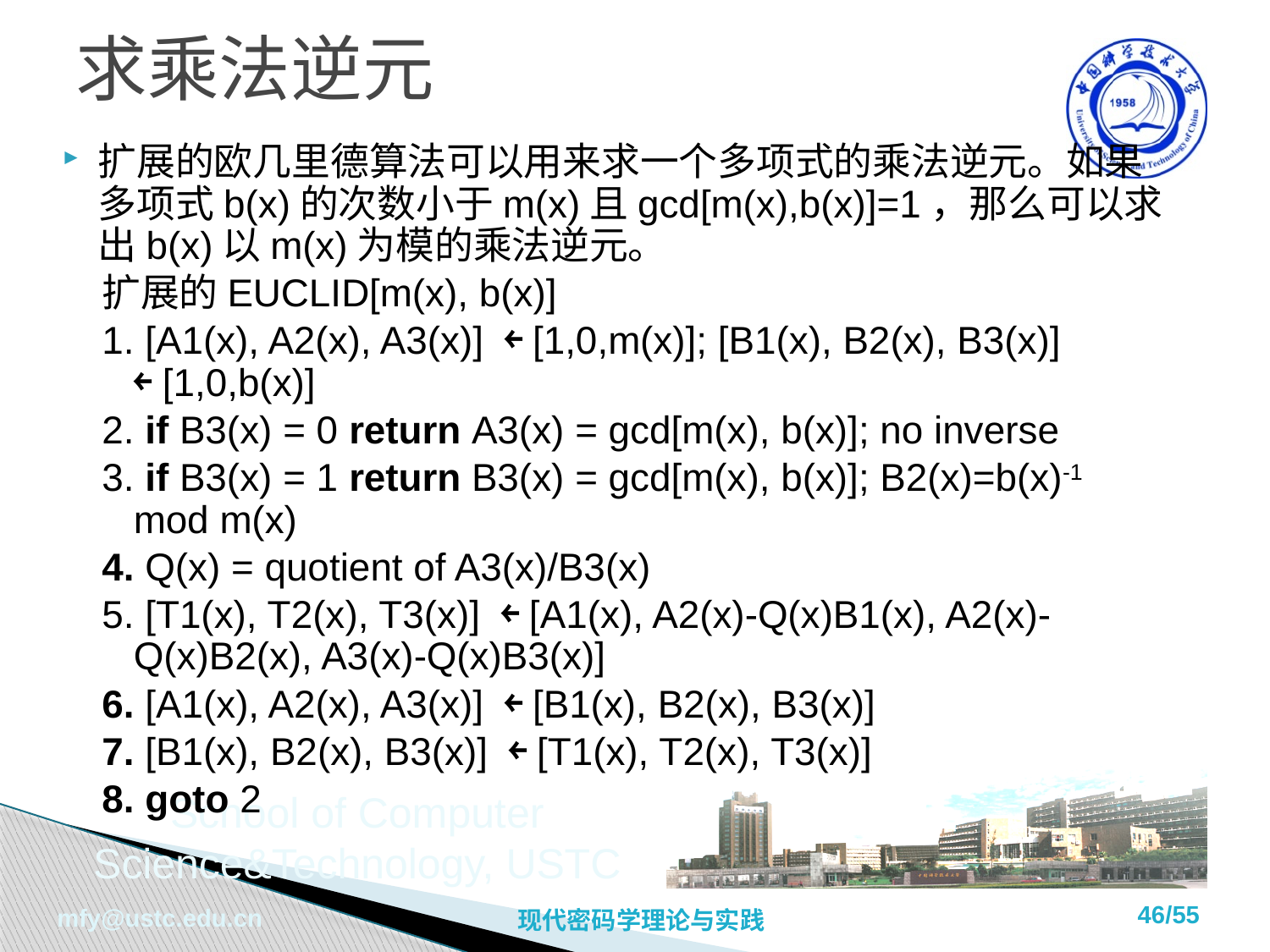

# 求乘法逆元
扩展的欧几里德算法可以用来求一个多项式的乘法逆元。如果多项式b(x)的次数小于m(x)且gcd[m(x),b(x)]=1，那么可以求出b(x)以m(x)为模的乘法逆元。
扩展的EUCLID[m(x), b(x)]
1. [A1(x), A2(x), A3(x)] ￩[1,0,m(x)]; [B1(x), B2(x), B3(x)] ￩[1,0,b(x)]
2. if B3(x) = 0 return A3(x) = gcd[m(x), b(x)]; no inverse
3. if B3(x) = 1 return B3(x) = gcd[m(x), b(x)]; B2(x)=b(x)-1 mod m(x)
4. Q(x) = quotient of A3(x)/B3(x)
5. [T1(x), T2(x), T3(x)] ￩[A1(x), A2(x)-Q(x)B1(x), A2(x)-Q(x)B2(x), A3(x)-Q(x)B3(x)]
6. [A1(x), A2(x), A3(x)] ￩[B1(x), B2(x), B3(x)]
7. [B1(x), B2(x), B3(x)] ￩[T1(x), T2(x), T3(x)]
8. goto 2